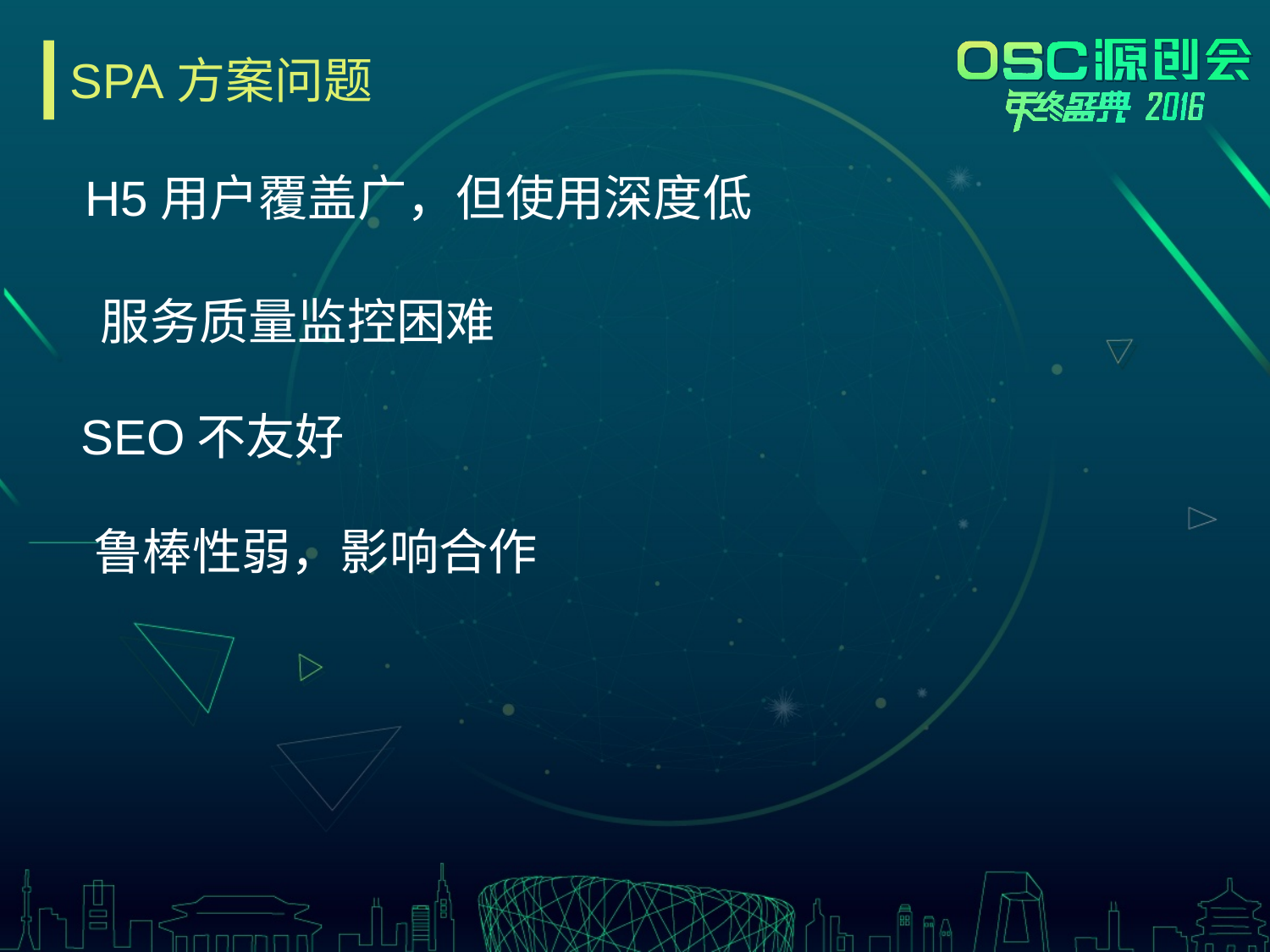

# SPA方案问题
H5用户覆盖广，但使用深度低
服务质量监控困难
SEO不友好
鲁棒性弱，影响合作